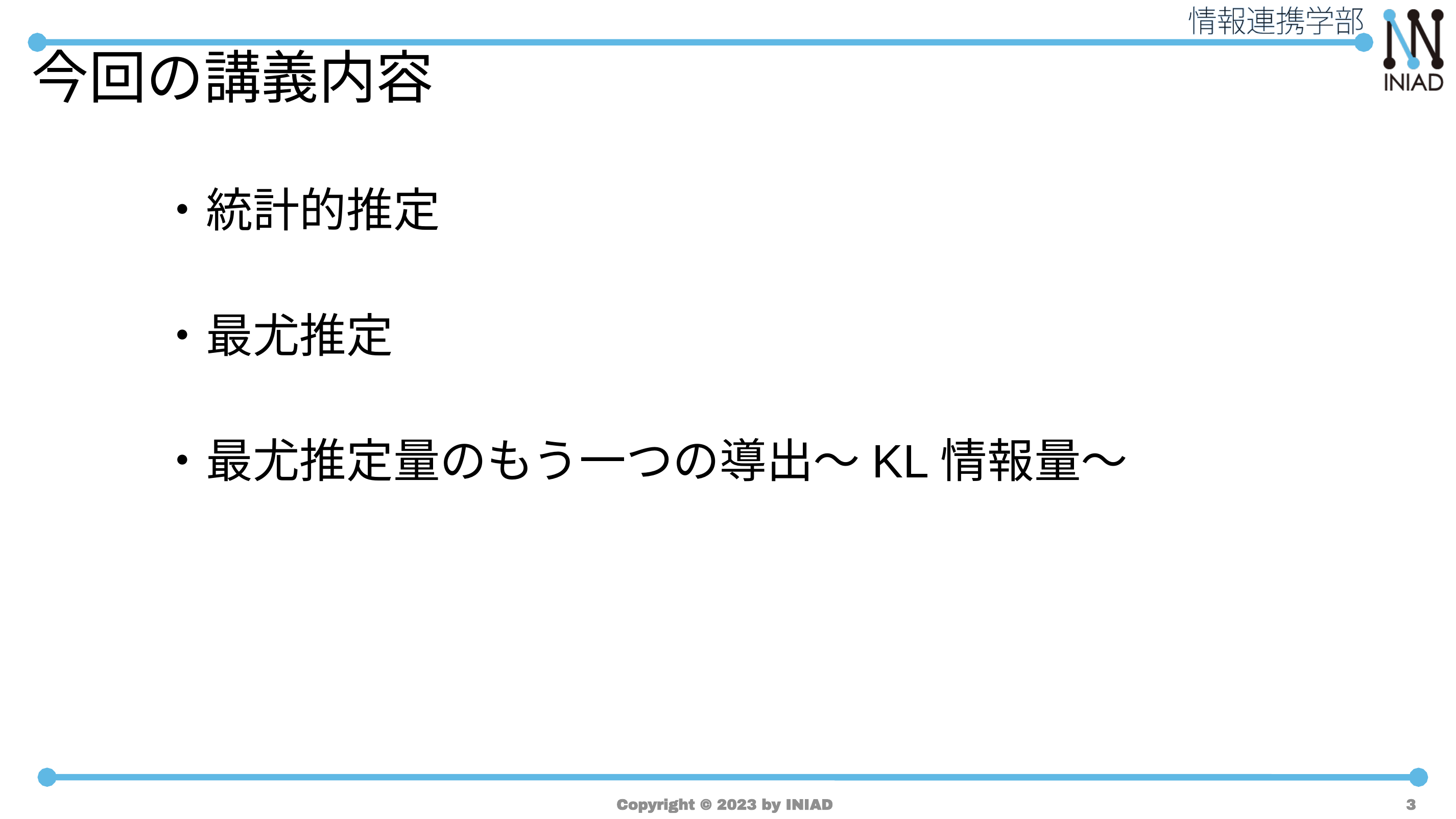

# 今回の講義内容
・統計的推定

・最尤推定

・最尤推定量のもう一つの導出～KL情報量～
Copyright © 2023 by INIAD
3